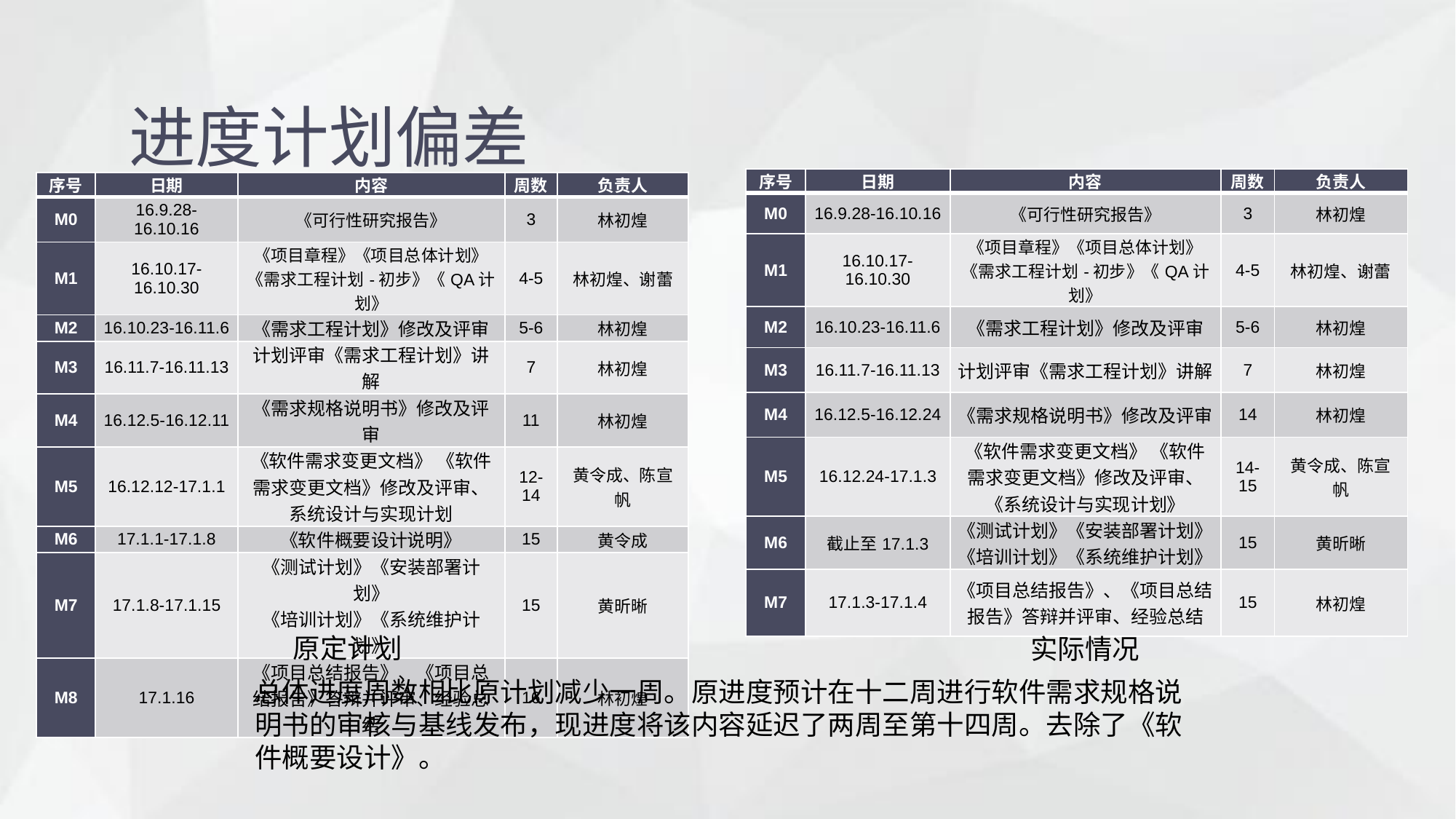

进度计划偏差
| 序号 | 日期 | 内容 | 周数 | 负责人 |
| --- | --- | --- | --- | --- |
| M0 | 16.9.28-16.10.16 | 《可行性研究报告》 | 3 | 林初煌 |
| M1 | 16.10.17-16.10.30 | 《项目章程》《项目总体计划》 《需求工程计划-初步》《QA计划》 | 4-5 | 林初煌、谢蕾 |
| M2 | 16.10.23-16.11.6 | 《需求工程计划》修改及评审 | 5-6 | 林初煌 |
| M3 | 16.11.7-16.11.13 | 计划评审《需求工程计划》讲解 | 7 | 林初煌 |
| M4 | 16.12.5-16.12.24 | 《需求规格说明书》修改及评审 | 14 | 林初煌 |
| M5 | 16.12.24-17.1.3 | 《软件需求变更文档》 《软件需求变更文档》修改及评审、《系统设计与实现计划》 | 14-15 | 黄令成、陈宣帆 |
| M6 | 截止至17.1.3 | 《测试计划》《安装部署计划》 《培训计划》《系统维护计划》 | 15 | 黄昕晰 |
| M7 | 17.1.3-17.1.4 | 《项目总结报告》、《项目总结报告》答辩并评审、经验总结 | 15 | 林初煌 |
| 序号 | 日期 | 内容 | 周数 | 负责人 |
| --- | --- | --- | --- | --- |
| M0 | 16.9.28-16.10.16 | 《可行性研究报告》 | 3 | 林初煌 |
| M1 | 16.10.17-16.10.30 | 《项目章程》《项目总体计划》 《需求工程计划-初步》《QA计划》 | 4-5 | 林初煌、谢蕾 |
| M2 | 16.10.23-16.11.6 | 《需求工程计划》修改及评审 | 5-6 | 林初煌 |
| M3 | 16.11.7-16.11.13 | 计划评审《需求工程计划》讲解 | 7 | 林初煌 |
| M4 | 16.12.5-16.12.11 | 《需求规格说明书》修改及评审 | 11 | 林初煌 |
| M5 | 16.12.12-17.1.1 | 《软件需求变更文档》 《软件需求变更文档》修改及评审、系统设计与实现计划 | 12-14 | 黄令成、陈宣帆 |
| M6 | 17.1.1-17.1.8 | 《软件概要设计说明》 | 15 | 黄令成 |
| M7 | 17.1.8-17.1.15 | 《测试计划》《安装部署计划》 《培训计划》《系统维护计划》 | 15 | 黄昕晰 |
| M8 | 17.1.16 | 《项目总结报告》、《项目总结报告》答辩并评审、经验总结 | 16 | 林初煌 |
原定计划
实际情况
总体进度周数相比原计划减少一周。原进度预计在十二周进行软件需求规格说明书的审核与基线发布，现进度将该内容延迟了两周至第十四周。去除了《软件概要设计》。